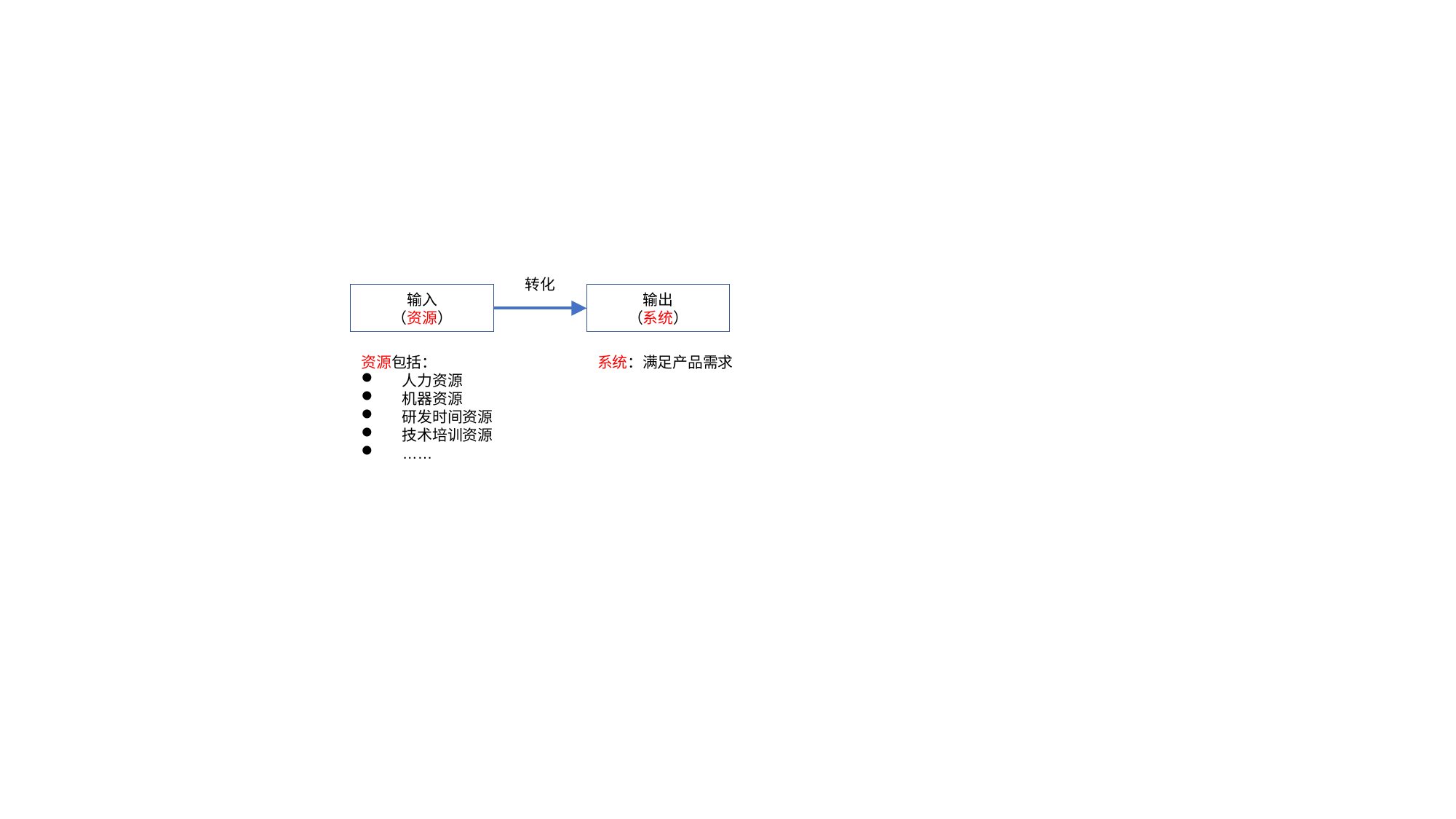

转化
输入
（资源）
输出
（系统）
资源包括：
人力资源
机器资源
研发时间资源
技术培训资源
……
系统：满足产品需求